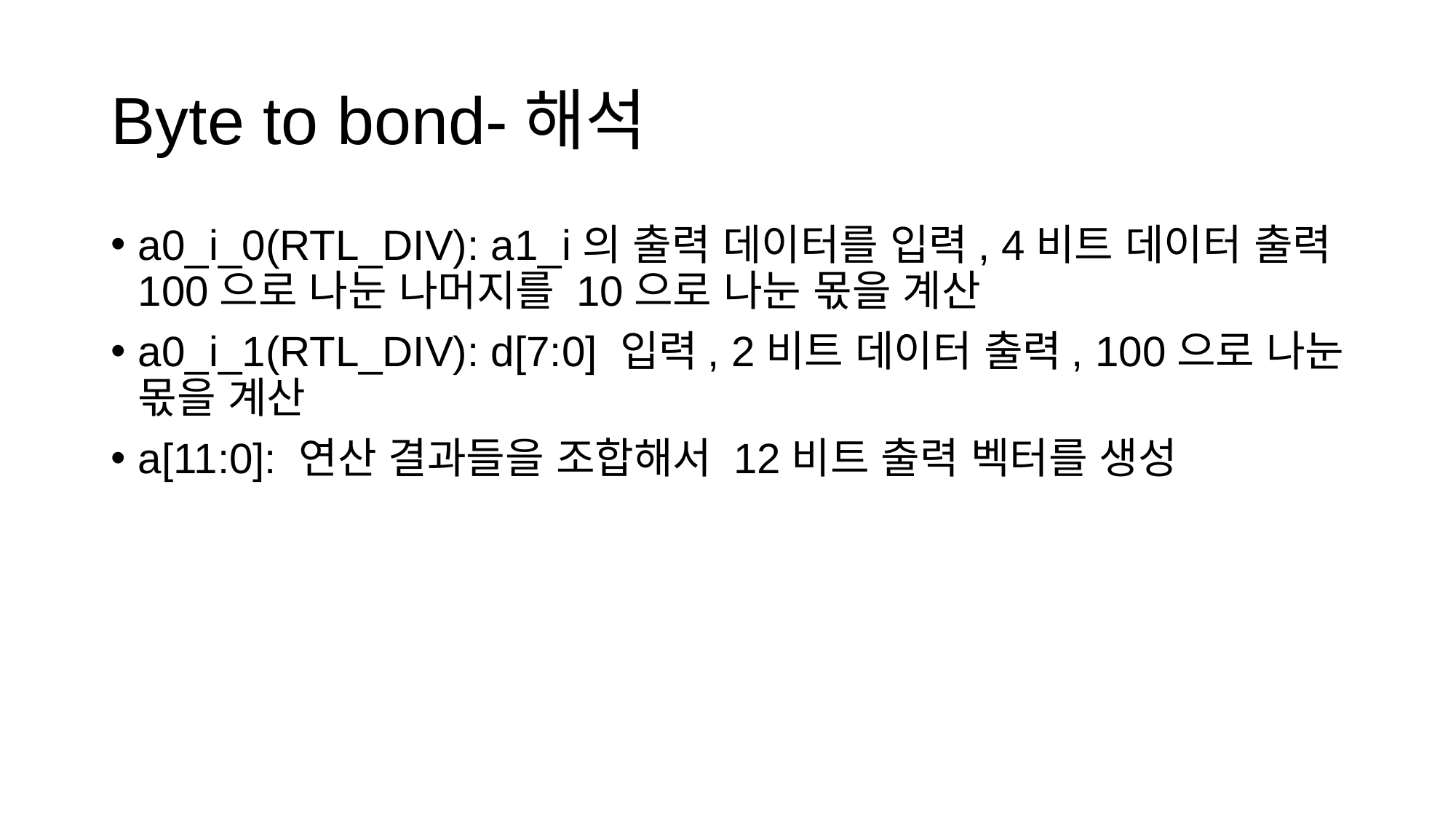

# Byte to bond-해석
a0_i_0(RTL_DIV): a1_i의 출력 데이터를 입력, 4비트 데이터 출력 100으로 나눈 나머지를 10으로 나눈 몫을 계산
a0_i_1(RTL_DIV): d[7:0] 입력, 2비트 데이터 출력, 100으로 나눈 몫을 계산
a[11:0]: 연산 결과들을 조합해서 12비트 출력 벡터를 생성